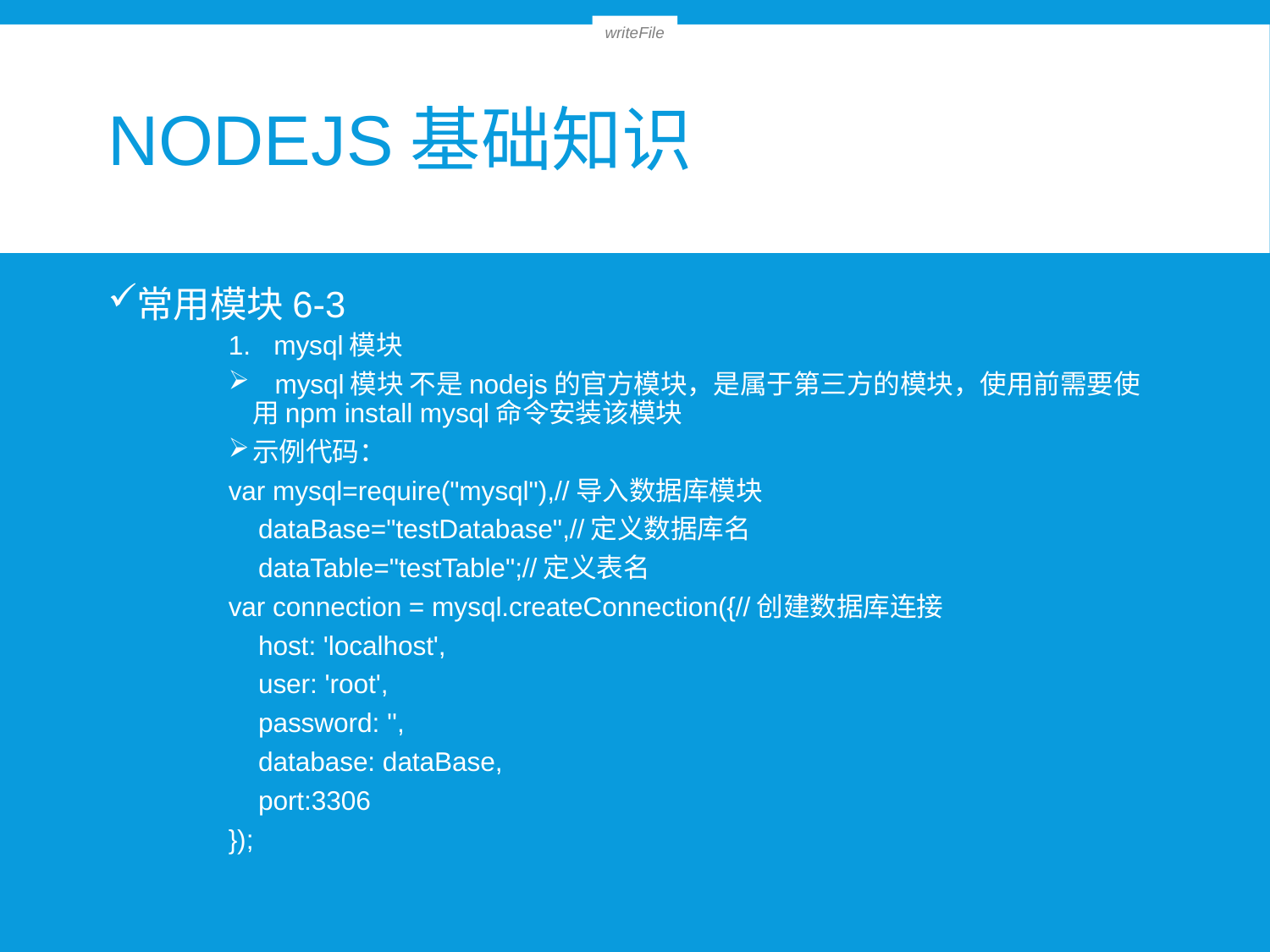

writeFile
# Nodejs基础知识
常用模块6-3
mysql模块
   mysql模块 不是nodejs的官方模块，是属于第三方的模块，使用前需要使用npm install mysql命令安装该模块
示例代码：
var mysql=require("mysql"),//导入数据库模块
    dataBase="testDatabase",//定义数据库名
    dataTable="testTable";//定义表名
var connection = mysql.createConnection({//创建数据库连接
    host: 'localhost',
    user: 'root',
    password: '',
    database: dataBase,
    port:3306
});